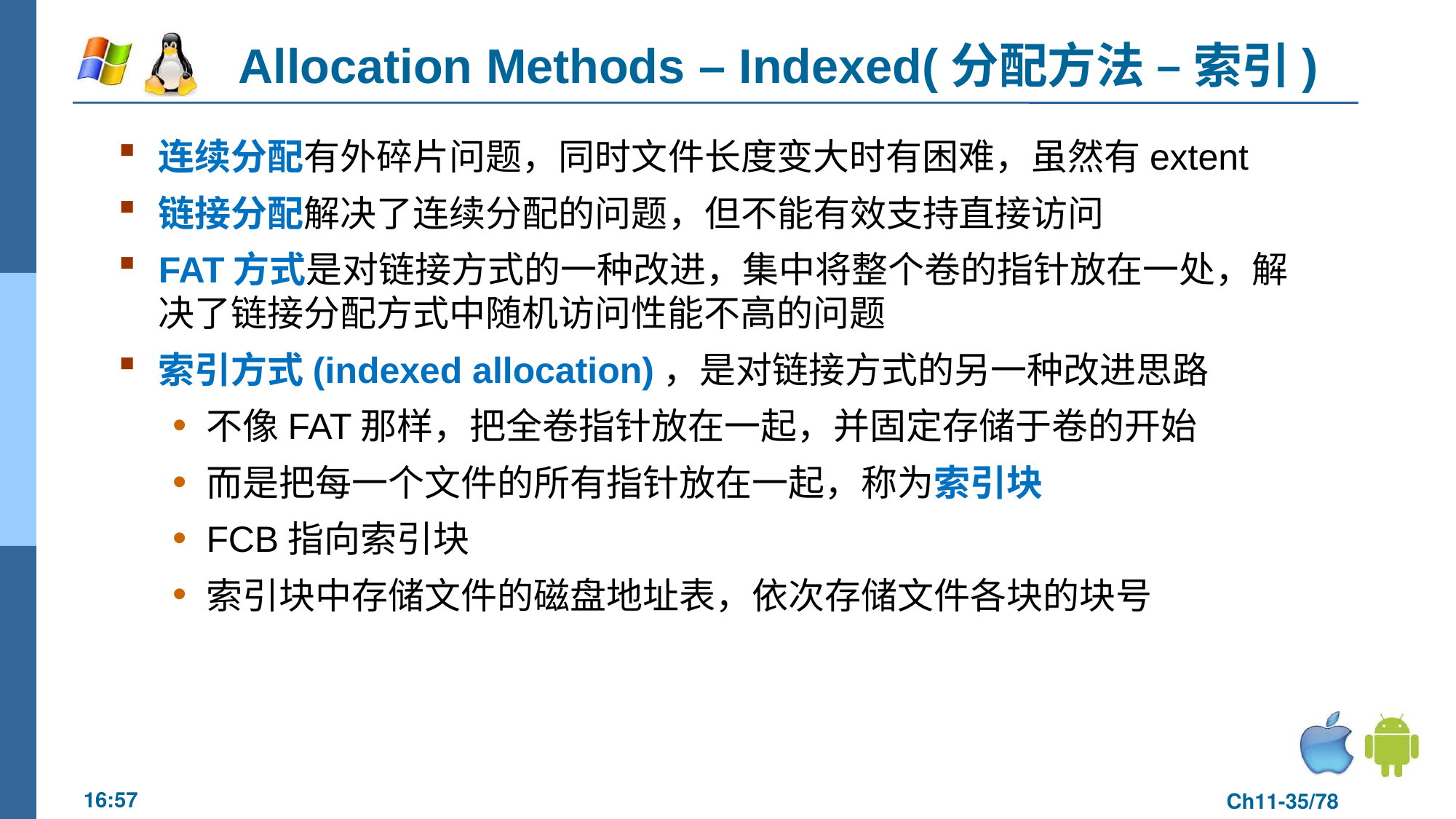

# Allocation Methods – Indexed(分配方法 – 索引)
连续分配有外碎片问题，同时文件长度变大时有困难，虽然有extent
链接分配解决了连续分配的问题，但不能有效支持直接访问
FAT方式是对链接方式的一种改进，集中将整个卷的指针放在一处，解决了链接分配方式中随机访问性能不高的问题
索引方式(indexed allocation)，是对链接方式的另一种改进思路
不像FAT那样，把全卷指针放在一起，并固定存储于卷的开始
而是把每一个文件的所有指针放在一起，称为索引块
FCB指向索引块
索引块中存储文件的磁盘地址表，依次存储文件各块的块号